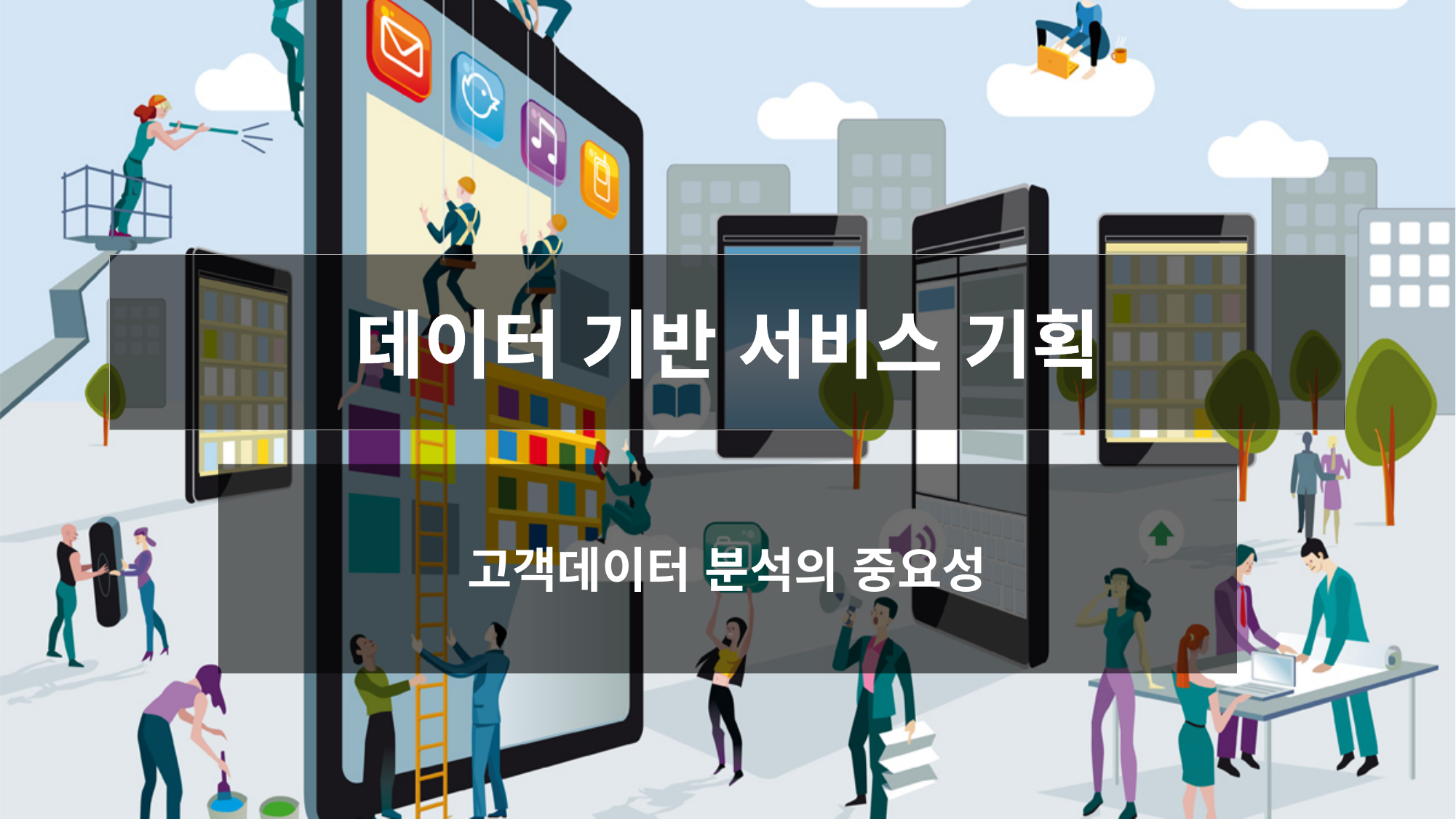

# 데이터 기반 서비스 기획
고객데이터 분석의 중요성